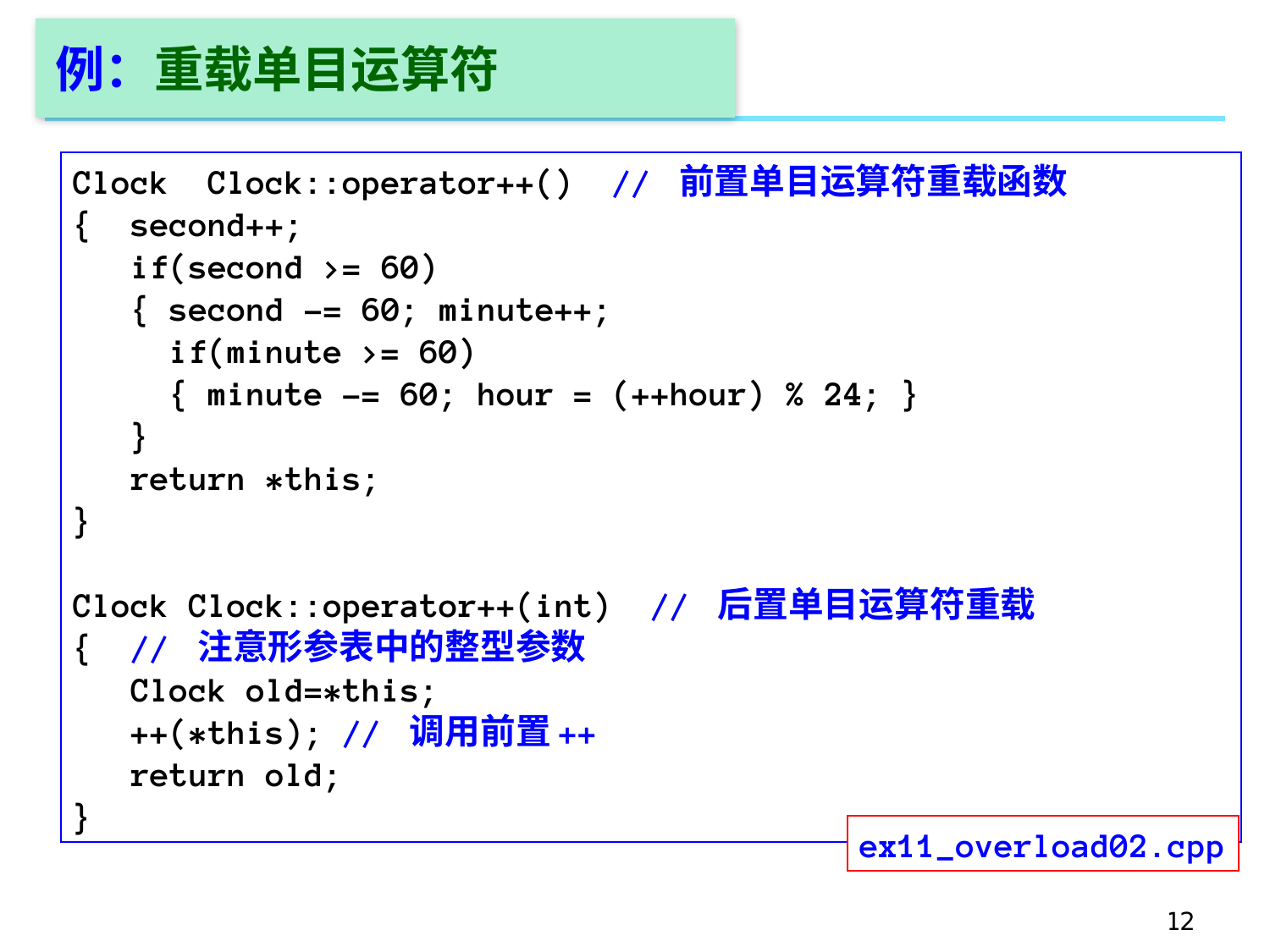

# 例：重载单目运算符
Clock  Clock::operator++()  // 前置单目运算符重载函数
{  second++;
   if(second >= 60)
   { second -= 60; minute++;
     if(minute >= 60)
     { minute -= 60; hour = (++hour) % 24; }
   }
   return *this;
}

Clock Clock::operator++(int)  // 后置单目运算符重载
{  // 注意形参表中的整型参数
   Clock old=*this;
   ++(*this); // 调用前置++
   return old;
}
ex11_overload02.cpp
12